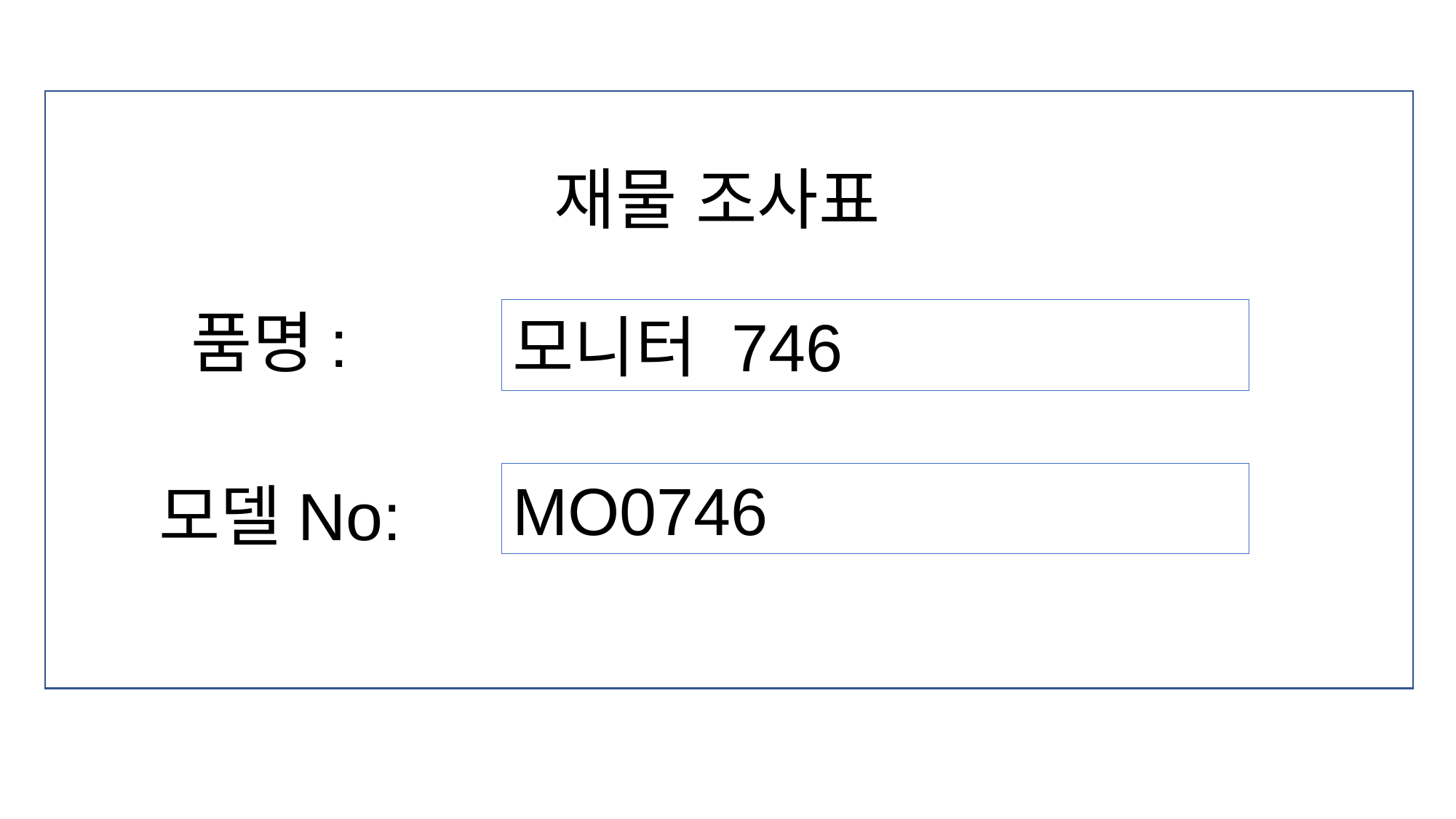

재물 조사표
품명:
모니터 746
MO0746
모델No: